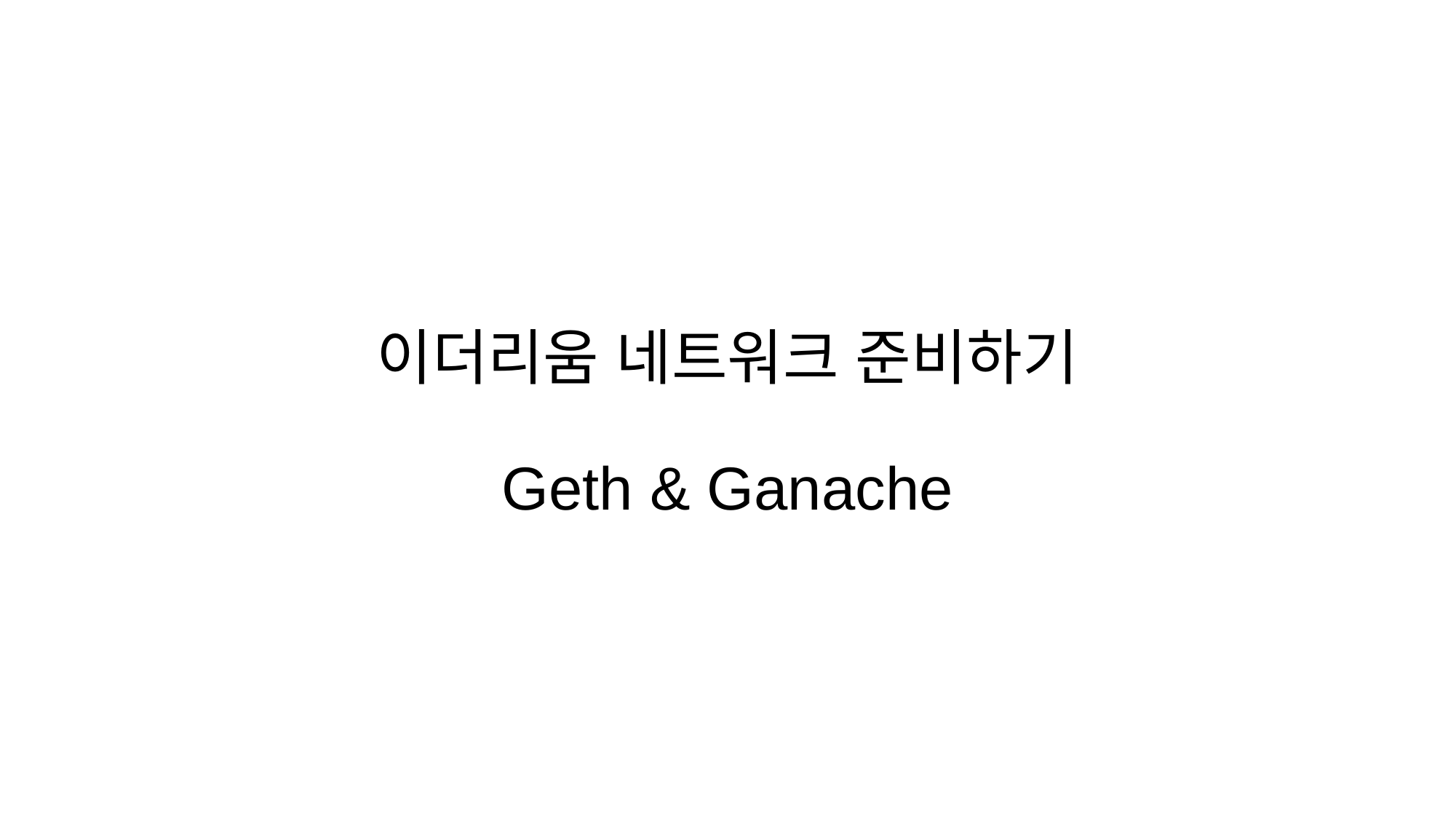

# 이더리움 네트워크 준비하기 Geth & Ganache